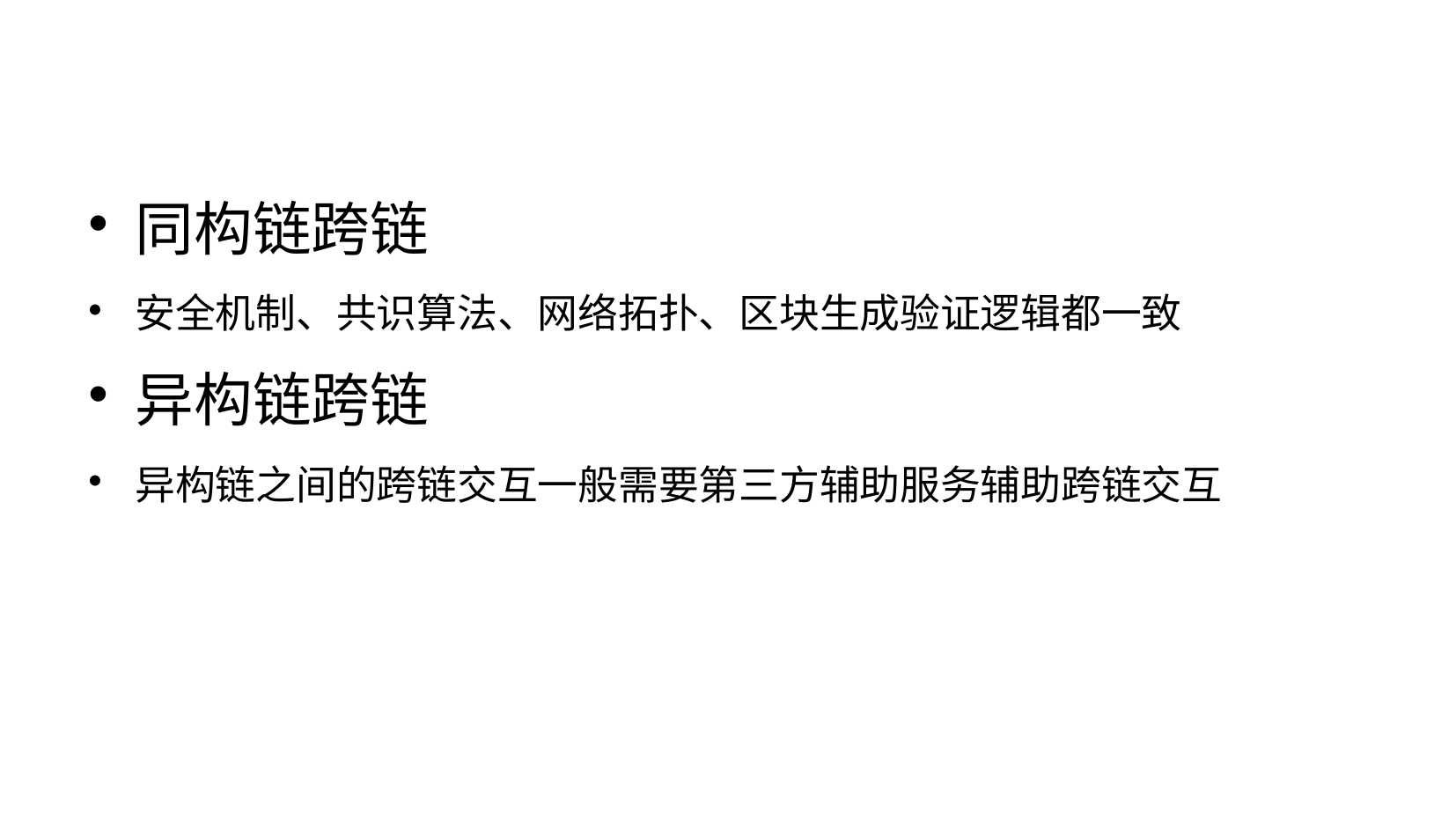

同构链跨链
安全机制、共识算法、网络拓扑、区块生成验证逻辑都一致
异构链跨链
异构链之间的跨链交互一般需要第三方辅助服务辅助跨链交互